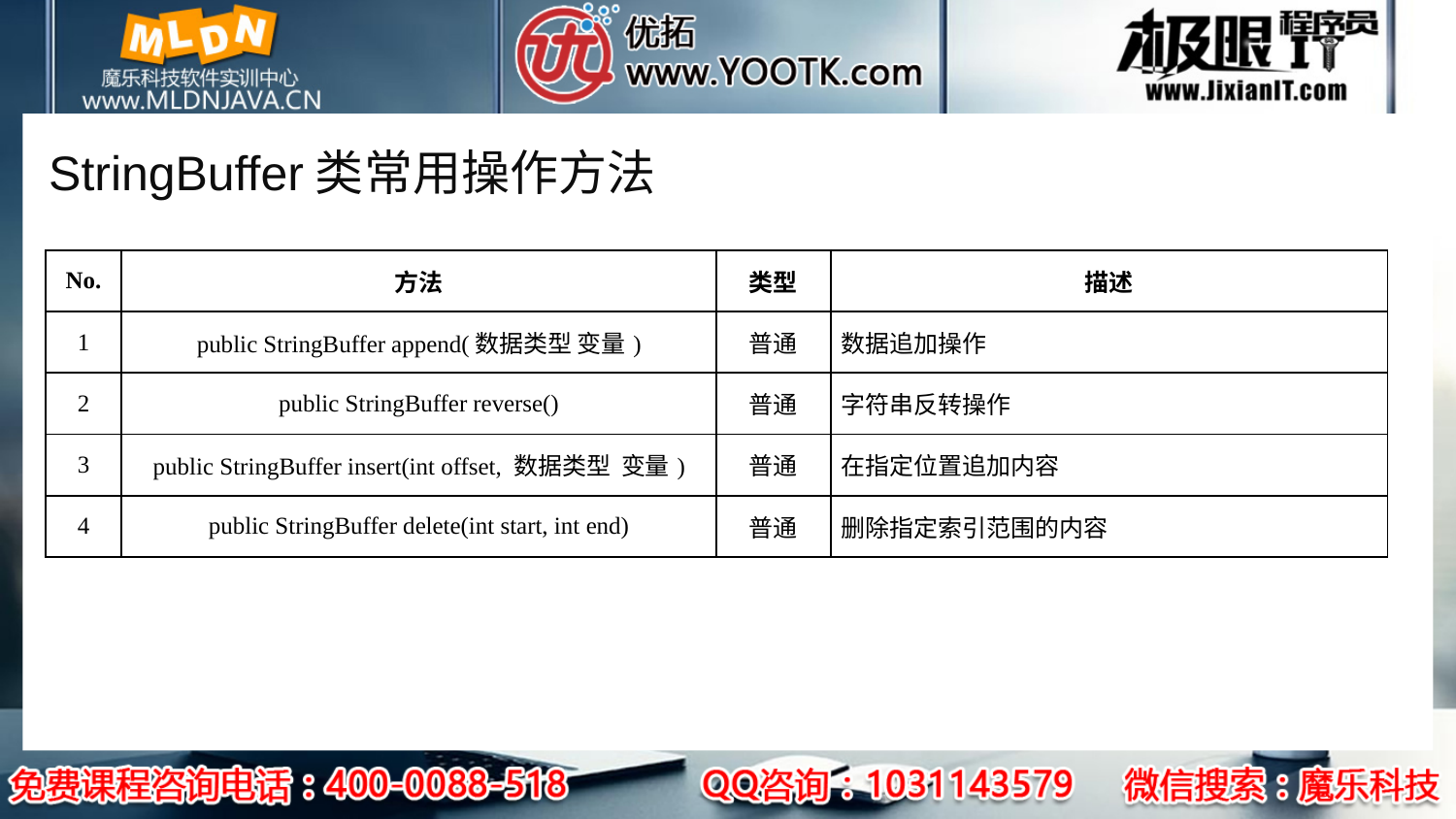

# StringBuffer类常用操作方法
| No. | 方法 | 类型 | 描述 |
| --- | --- | --- | --- |
| 1 | public StringBuffer append(数据类型 变量) | 普通 | 数据追加操作 |
| 2 | public StringBuffer reverse() | 普通 | 字符串反转操作 |
| 3 | public StringBuffer insert(int offset, 数据类型 变量) | 普通 | 在指定位置追加内容 |
| 4 | public StringBuffer delete(int start, int end) | 普通 | 删除指定索引范围的内容 |